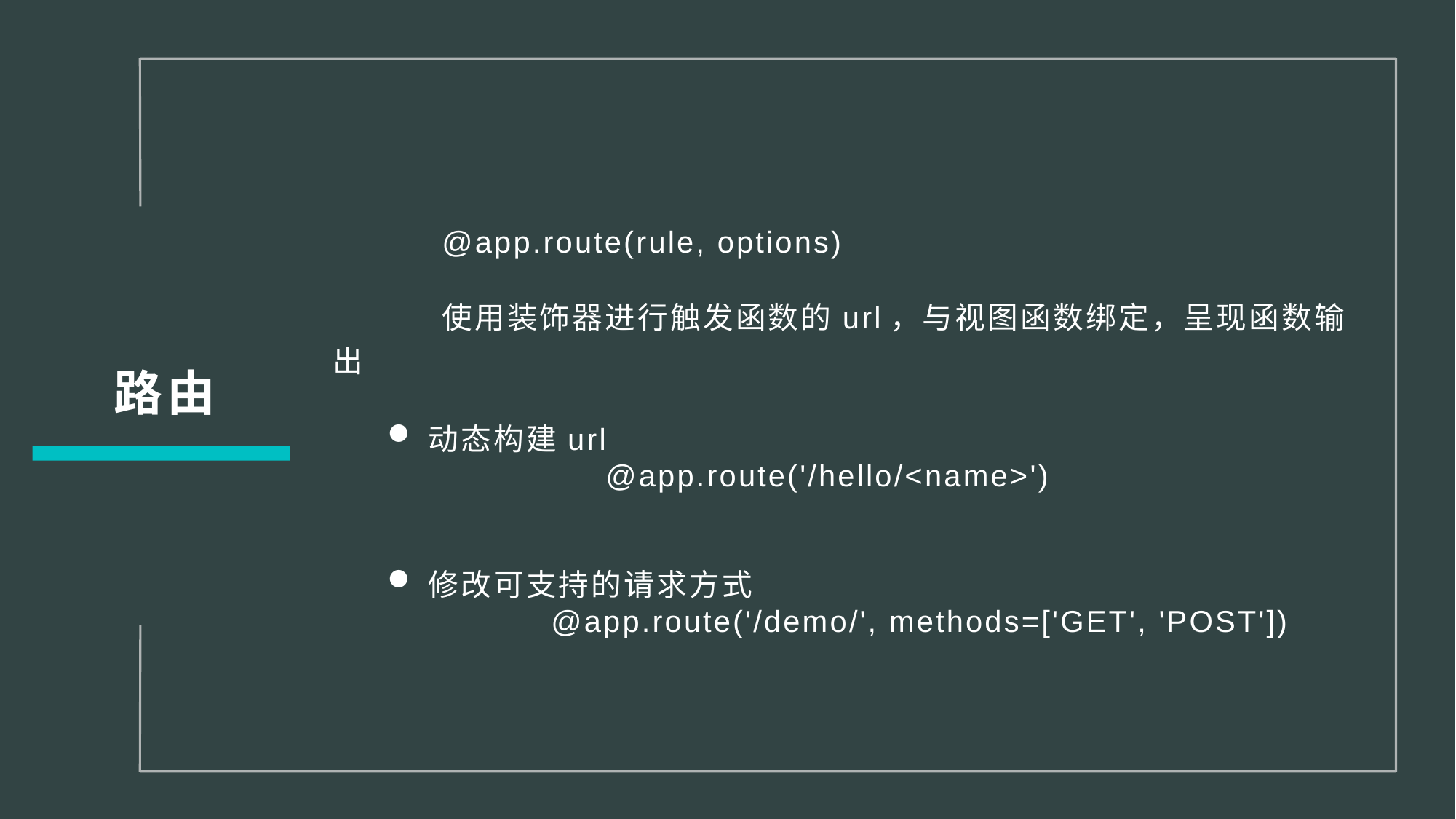

@app.route(rule, options)

	使用装饰器进行触发函数的url，与视图函数绑定，呈现函数输出

动态构建url
		@app.route('/hello/<name>')

修改可支持的请求方式
	@app.route('/demo/', methods=['GET', 'POST'])

路由